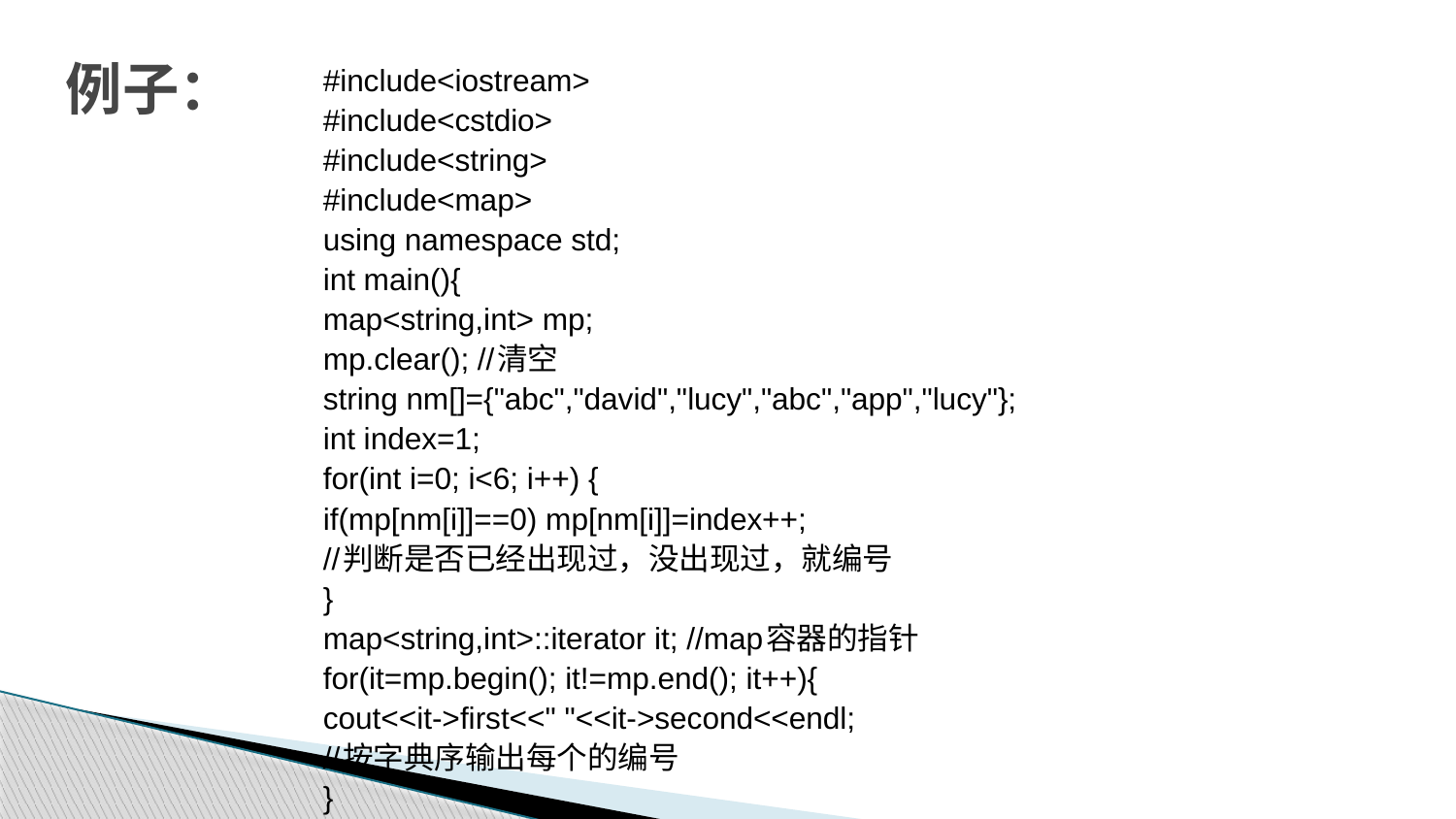

# 例子：
#include<iostream>
#include<cstdio>
#include<string>
#include<map>
using namespace std;
int main(){
	map<string,int> mp;
	mp.clear(); //清空
	string nm[]={"abc","david","lucy","abc","app","lucy"};
	int index=1;
	for(int i=0; i<6; i++) {
		if(mp[nm[i]]==0) mp[nm[i]]=index++;
		//判断是否已经出现过，没出现过，就编号
	}
	map<string,int>::iterator it; //map容器的指针
	for(it=mp.begin(); it!=mp.end(); it++){
		cout<<it->first<<" "<<it->second<<endl;
		//按字典序输出每个的编号
	}
}